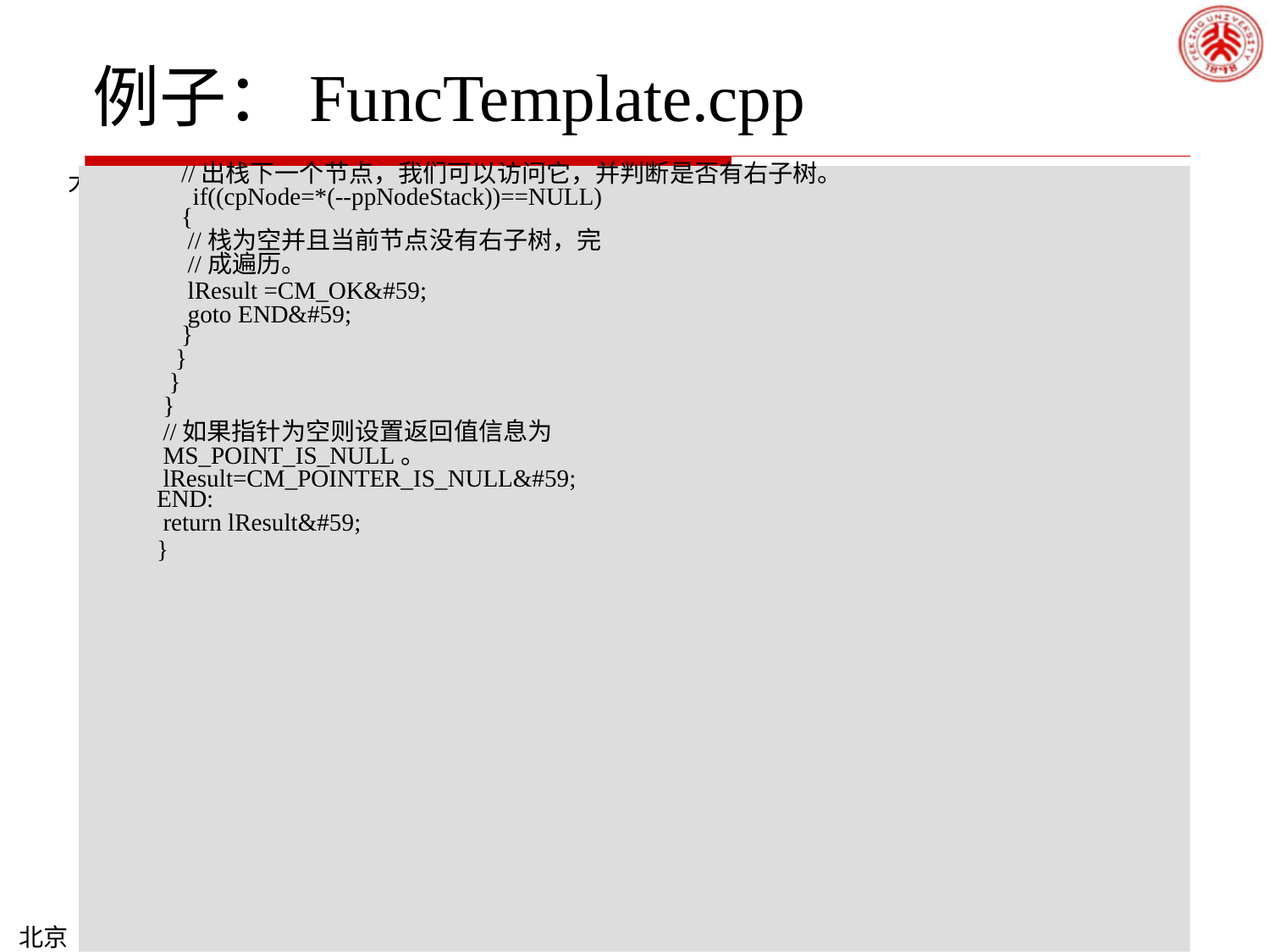

# 例子：FuncTemplate.cpp

//出栈下一个节点，我们可以访问它，并判断是否有右子树。 if((cpNode=*(--ppNodeStack))==NULL)
{
//栈为空并且当前节点没有右子树，完
//成遍历。
lResult =CM_OK&#59; goto END&#59;
}
}
}
}
//如果指针为空则设置返回值信息为MS_POINT_IS_NULL。 lResult=CM_POINTER_IS_NULL&#59;
END:
return lResult&#59;
}
大学《程序设计实习》课程

北京